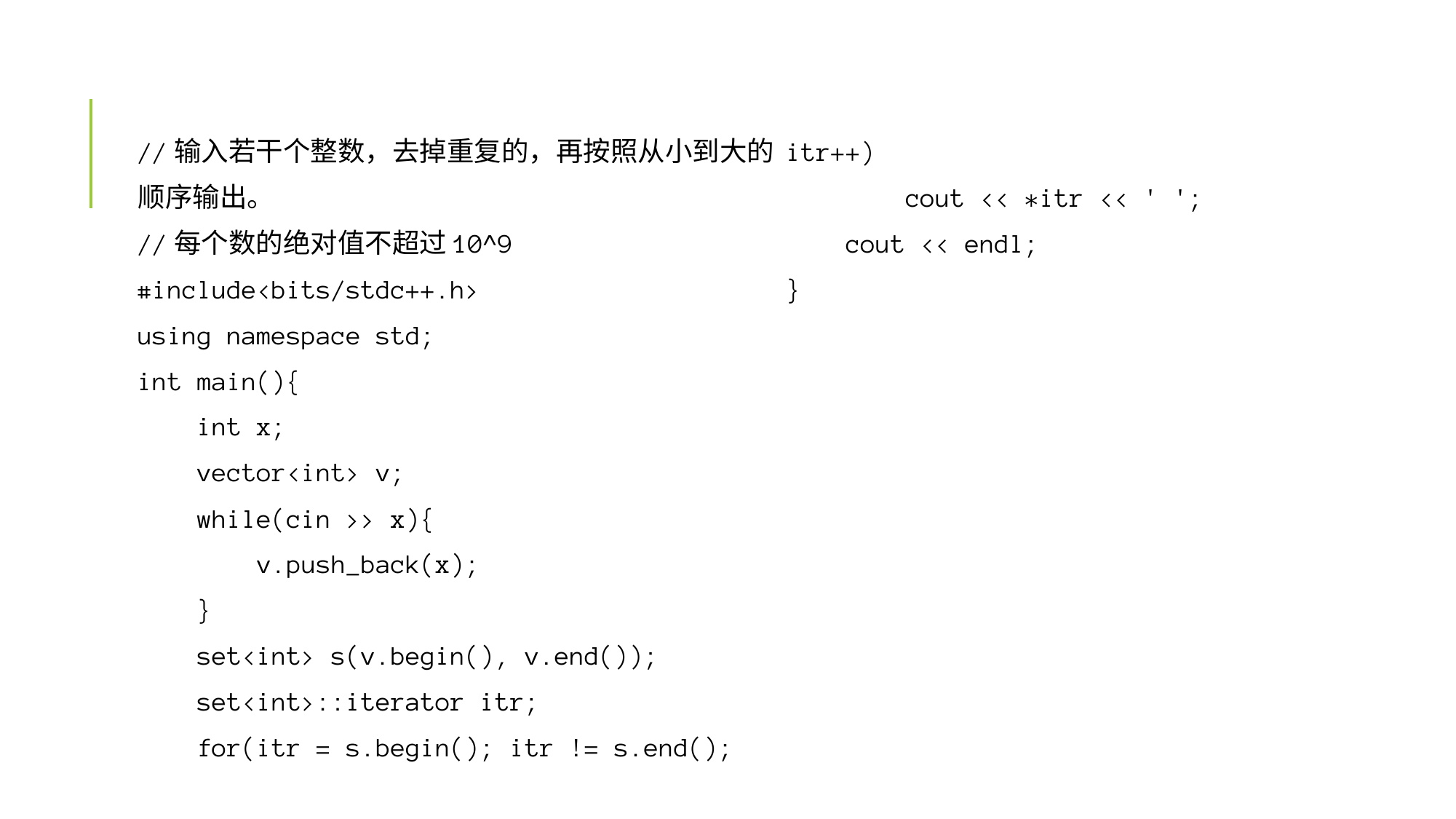

//输入若干个整数，去掉重复的，再按照从小到大的顺序输出。
//每个数的绝对值不超过10^9
#include<bits/stdc++.h>
using namespace std;
int main(){
    int x;
    vector<int> v;
    while(cin >> x){
        v.push_back(x);
    }
    set<int> s(v.begin(), v.end());
    set<int>::iterator itr;
    for(itr = s.begin(); itr != s.end(); itr++)
        cout << *itr << ' ';
    cout << endl;
}